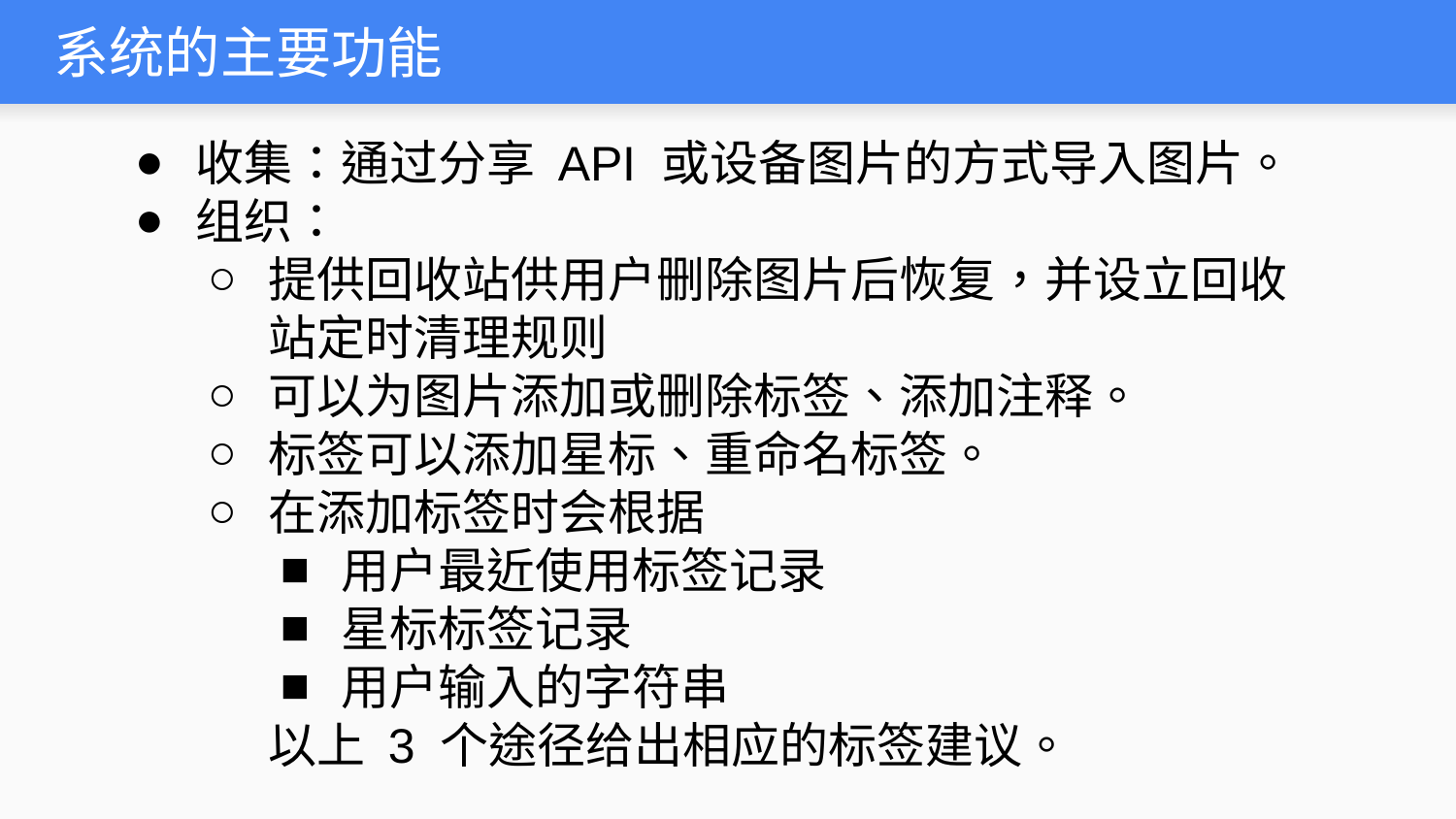

# 系统的主要功能
收集：通过分享 API 或设备图片的方式导入图片。
组织：
提供回收站供用户删除图片后恢复，并设立回收站定时清理规则
可以为图片添加或删除标签、添加注释。
标签可以添加星标、重命名标签。
在添加标签时会根据
用户最近使用标签记录
星标标签记录
用户输入的字符串
以上 3 个途径给出相应的标签建议。